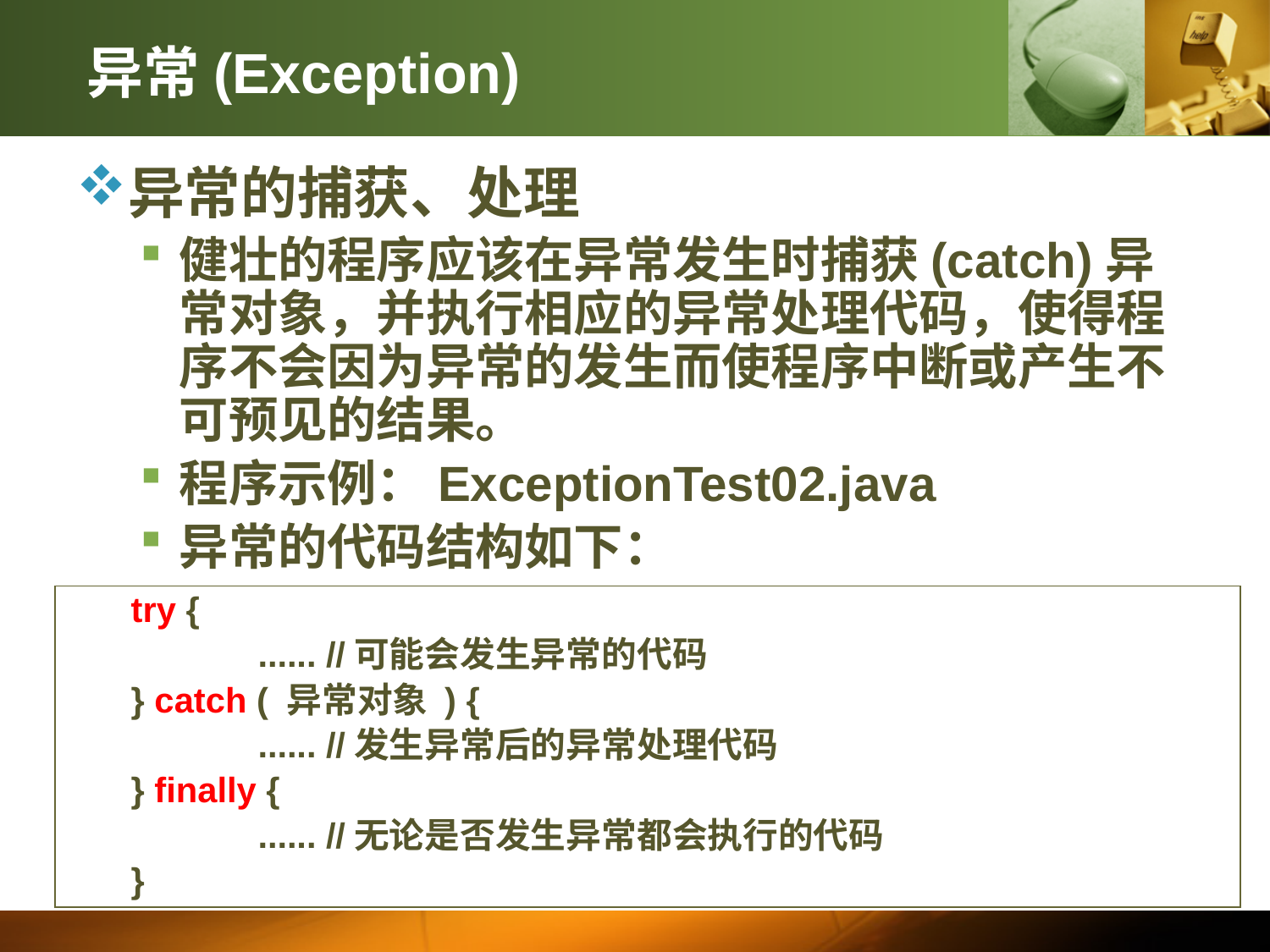

异常(Exception)
异常的捕获、处理
健壮的程序应该在异常发生时捕获(catch)异常对象，并执行相应的异常处理代码，使得程序不会因为异常的发生而使程序中断或产生不可预见的结果。
程序示例：ExceptionTest02.java
异常的代码结构如下：

try {
	...... //可能会发生异常的代码
} catch ( 异常对象 ) {
	...... //发生异常后的异常处理代码
} finally {
	...... //无论是否发生异常都会执行的代码
}